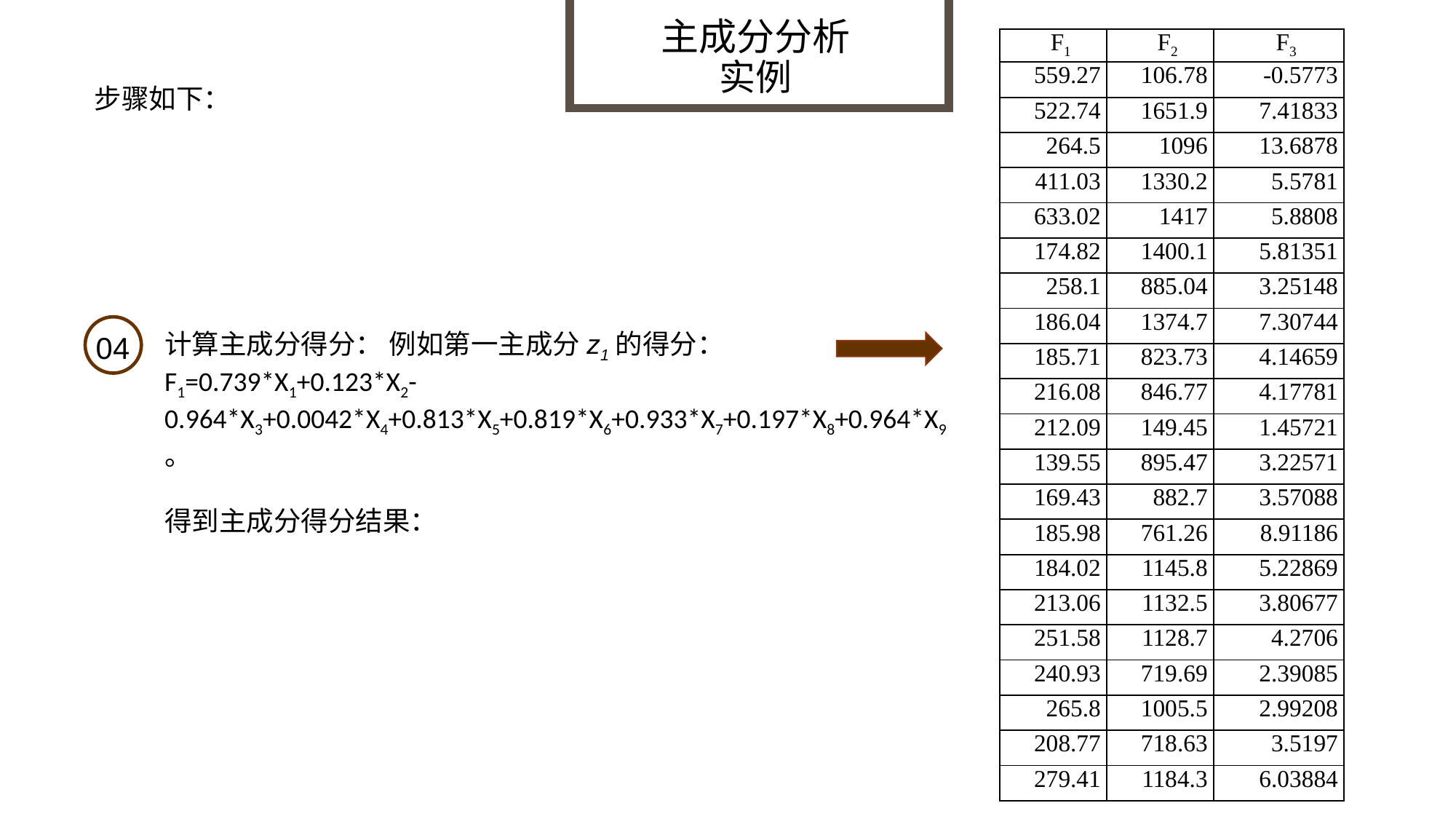

主成分分析
实例
| F1 | F2 | F3 |
| --- | --- | --- |
| 559.27 | 106.78 | -0.5773 |
| 522.74 | 1651.9 | 7.41833 |
| 264.5 | 1096 | 13.6878 |
| 411.03 | 1330.2 | 5.5781 |
| 633.02 | 1417 | 5.8808 |
| 174.82 | 1400.1 | 5.81351 |
| 258.1 | 885.04 | 3.25148 |
| 186.04 | 1374.7 | 7.30744 |
| 185.71 | 823.73 | 4.14659 |
| 216.08 | 846.77 | 4.17781 |
| 212.09 | 149.45 | 1.45721 |
| 139.55 | 895.47 | 3.22571 |
| 169.43 | 882.7 | 3.57088 |
| 185.98 | 761.26 | 8.91186 |
| 184.02 | 1145.8 | 5.22869 |
| 213.06 | 1132.5 | 3.80677 |
| 251.58 | 1128.7 | 4.2706 |
| 240.93 | 719.69 | 2.39085 |
| 265.8 | 1005.5 | 2.99208 |
| 208.77 | 718.63 | 3.5197 |
| 279.41 | 1184.3 | 6.03884 |
步骤如下：

计算主成分得分： 例如第一主成分z1的得分：
F1=0.739*X1+0.123*X2-0.964*X3+0.0042*X4+0.813*X5+0.819*X6+0.933*X7+0.197*X8+0.964*X9。

得到主成分得分结果：
04